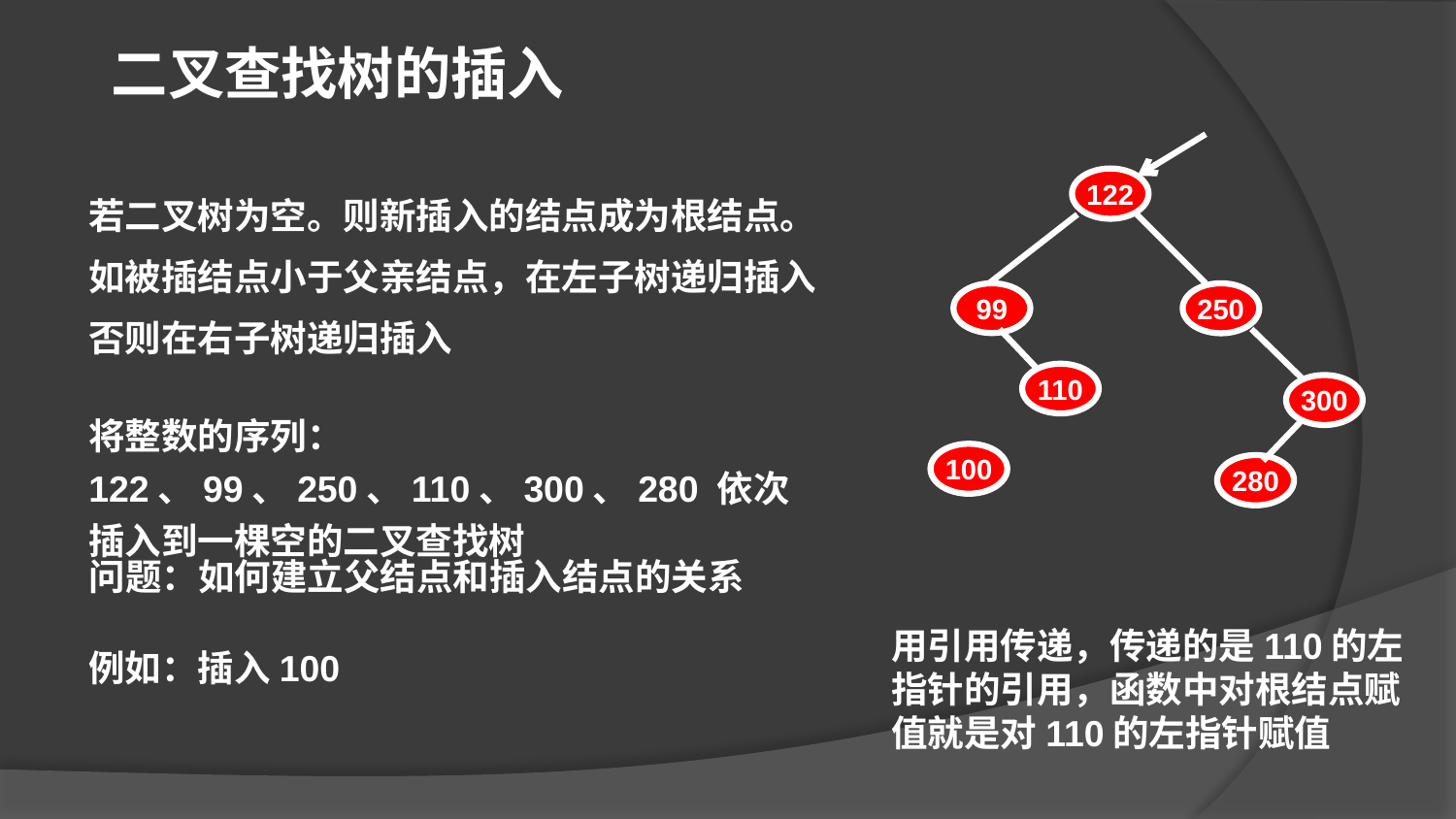

二叉查找树的插入
若二叉树为空。则新插入的结点成为根结点。
如被插结点小于父亲结点，在左子树递归插入
否则在右子树递归插入
122

99
250

110
300
将整数的序列：122、99、250、110、300、280 依次插入到一棵空的二叉查找树

100
280
问题：如何建立父结点和插入结点的关系
用引用传递，传递的是110的左指针的引用，函数中对根结点赋值就是对110的左指针赋值
例如：插入100